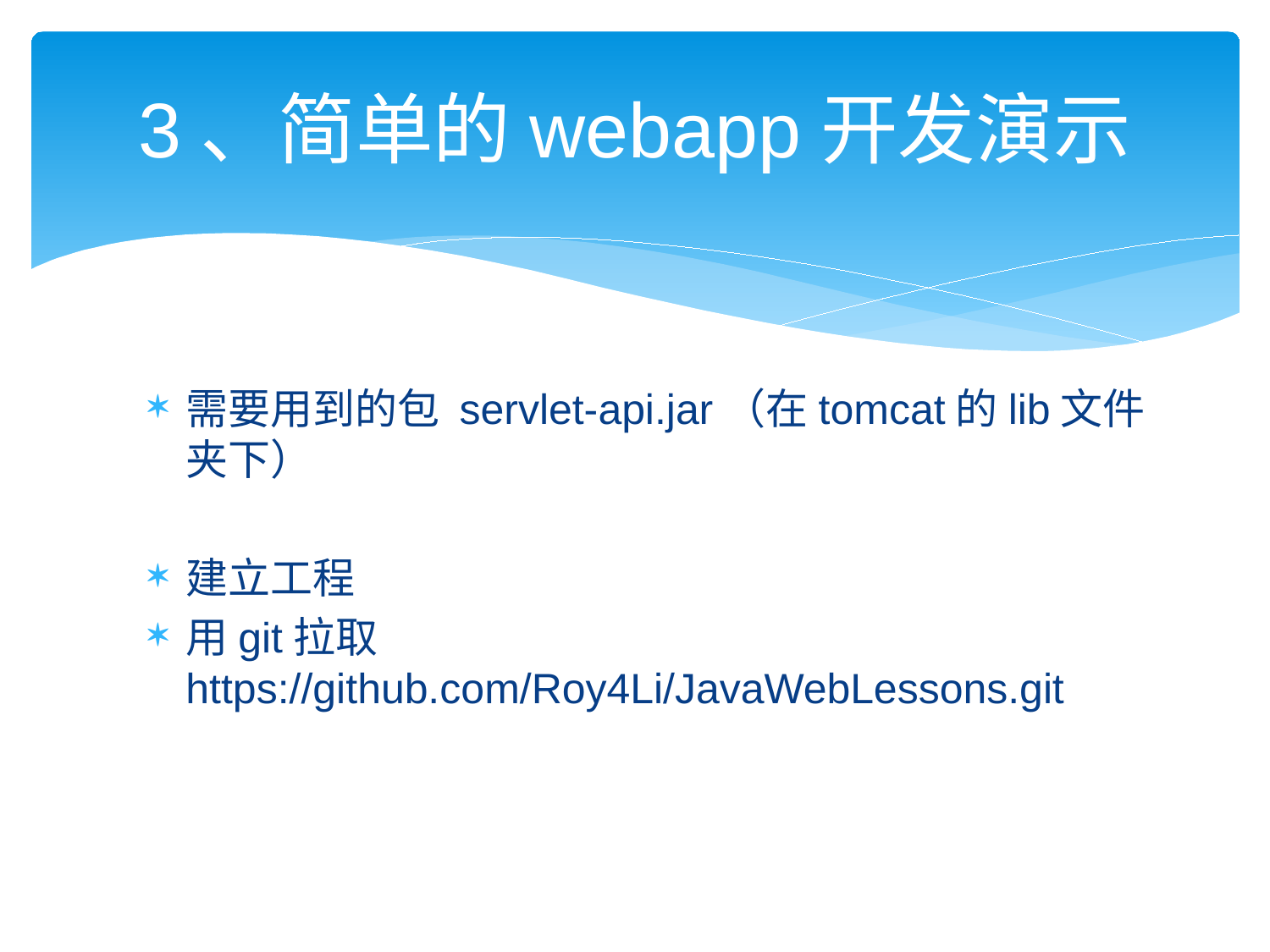

# 3、简单的webapp开发演示
需要用到的包 servlet-api.jar（在tomcat的lib文件夹下）

建立工程
用git拉取 https://github.com/Roy4Li/JavaWebLessons.git